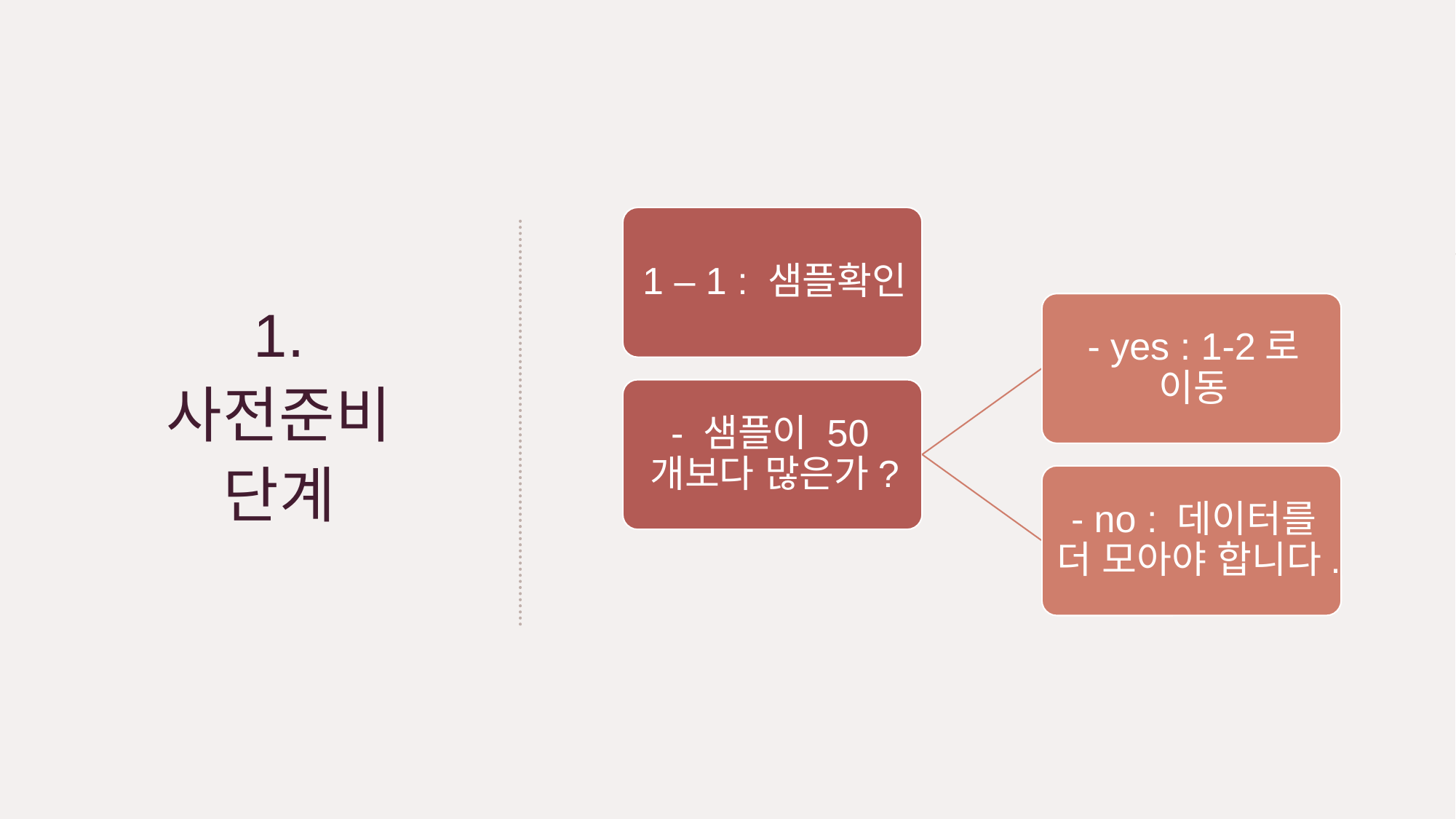

1 – 1 : 샘플확인
- 샘플이 50개보다 많은가?

- yes : 1-2로 이동

- no : 데이터를 더 모아야 합니다.
# 1. 사전준비 단계